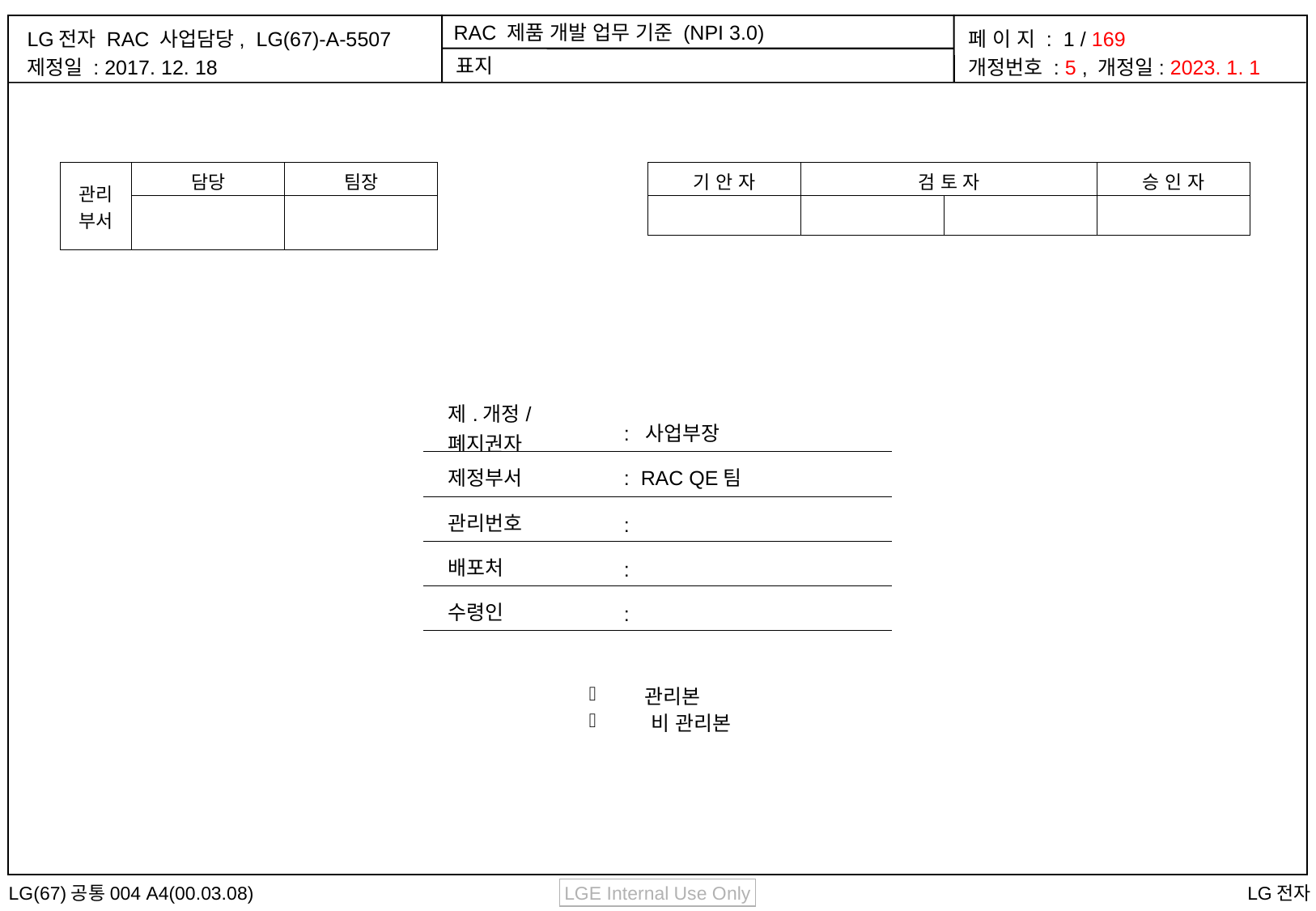

표지
| 관리 부서 | 담당 | 팀장 |
| --- | --- | --- |
|  |  |  |
| 기 안 자 | 검 토 자 |  | 승 인 자 |
| --- | --- | --- | --- |
|  |  |  |  |
| 제.개정/폐지권자 | : 사업부장 |
| --- | --- |
| 제정부서 | : RAC QE팀 |
| 관리번호 | : |
| 배포처 | : |
| 수령인 | : |
     관리본
     비 관리본